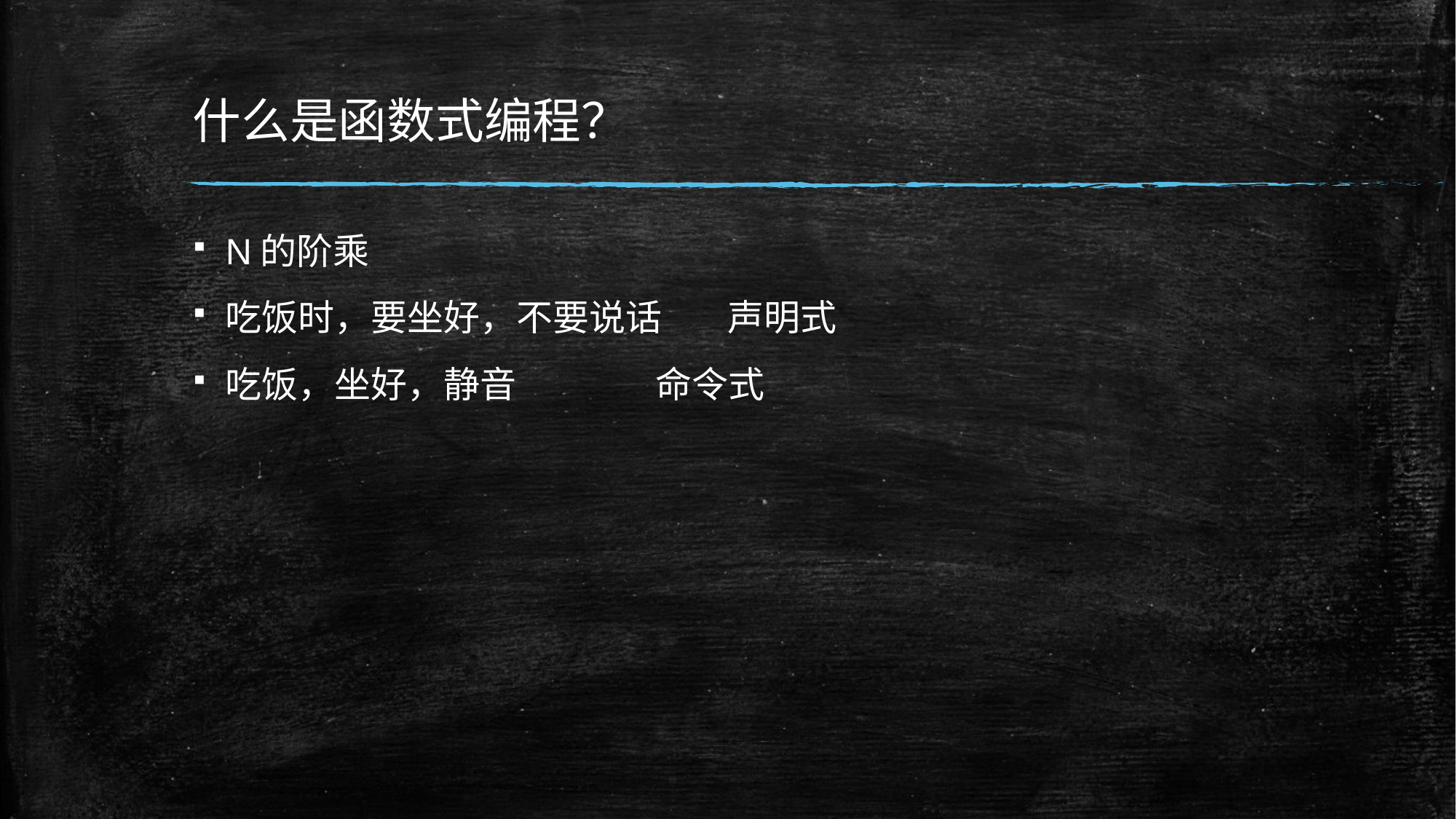

# 什么是函数式编程？
N的阶乘
吃饭时，要坐好，不要说话        声明式
吃饭，坐好，静音                 命令式